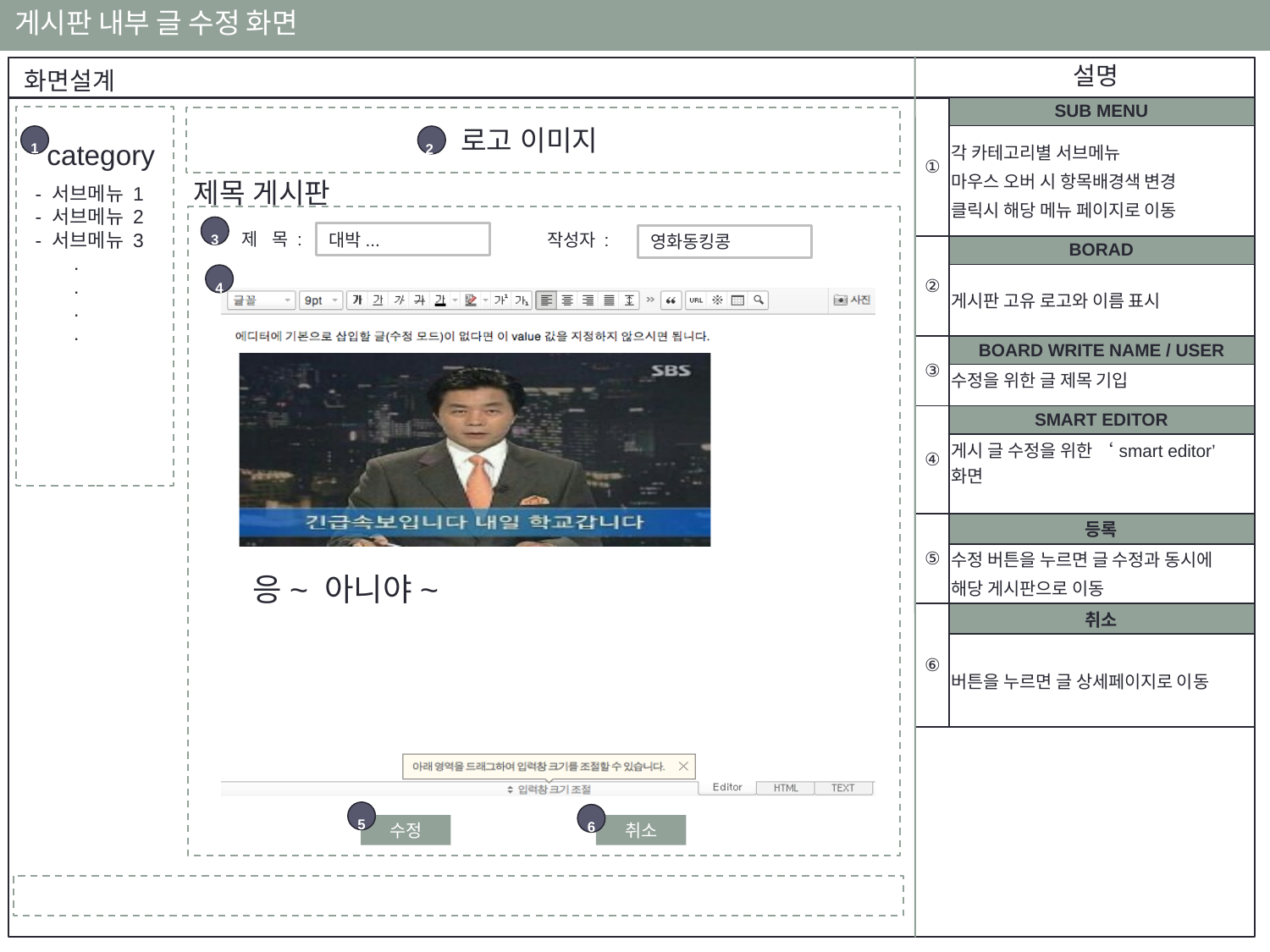

게시판 내부 글 수정 화면
설명

화면설계
| ① | SUB MENU |
| --- | --- |
|  | 각 카테고리별 서브메뉴 마우스 오버 시 항목배경색 변경 클릭시 해당 메뉴 페이지로 이동 |
| ② | BORAD |
|  | 게시판 고유 로고와 이름 표시 |
| ③ | BOARD WRITE NAME / USER |
|  | 수정을 위한 글 제목 기입 |
| ④ | SMART EDITOR |
|  | 게시 글 수정을 위한 ‘smart editor’화면 |
| ⑤ | 등록 |
|  | 수정 버튼을 누르면 글 수정과 동시에 해당 게시판으로 이동 |
| ⑥ | 취소 |
|  | 버튼을 누르면 글 상세페이지로 이동 |

로고 이미지
1
2
category
제목 게시판
- 서브메뉴 1
- 서브메뉴 2
- 서브메뉴 3
       .
       .
       .
       .

3
제   목 :
작성자 :
대박...
영화동킹콩
4
|  |
| --- |

응~ 아니야~
5
6
수정
취소